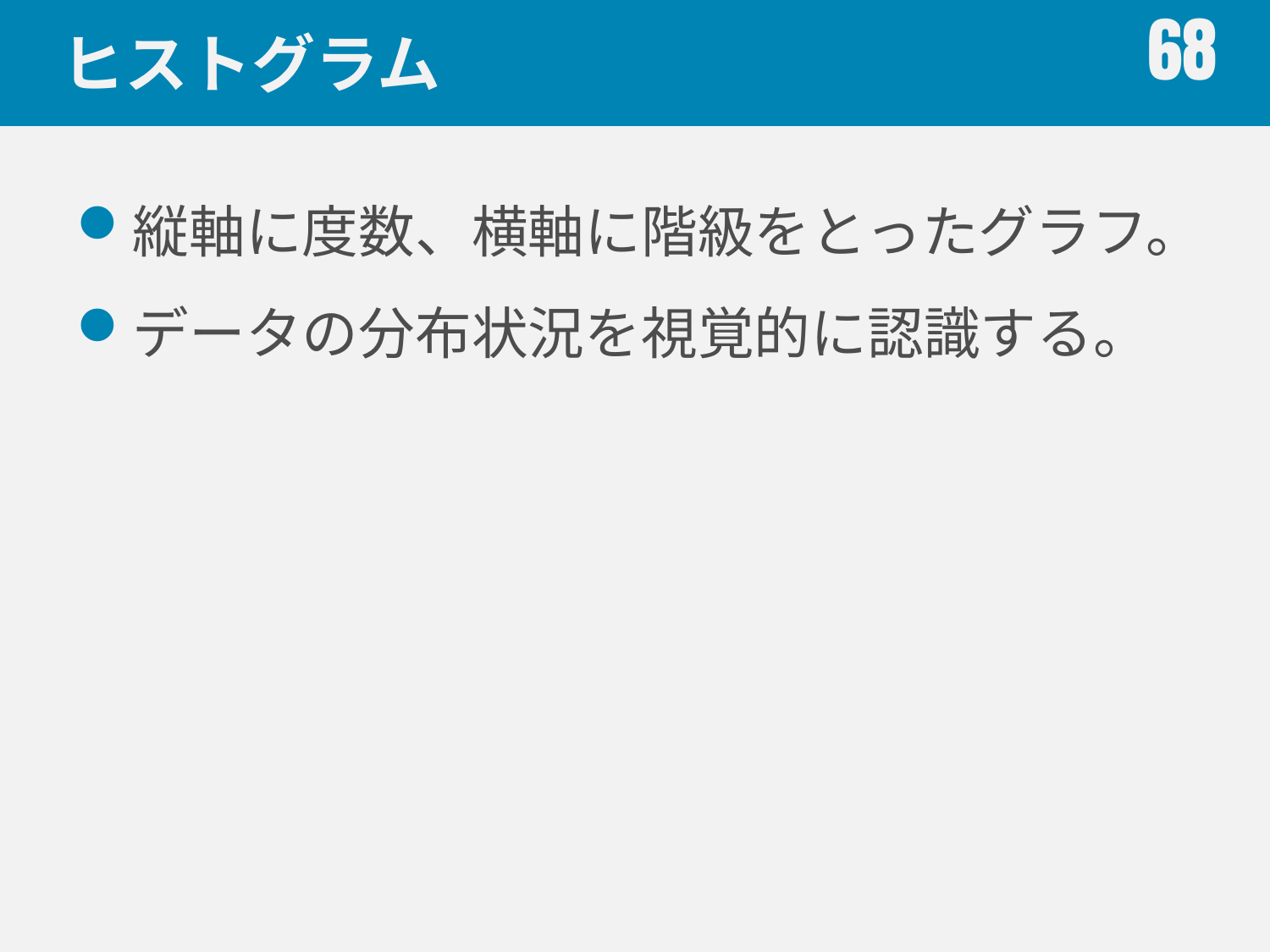

# ヒストグラム
 68
縦軸に度数、横軸に階級をとったグラフ。
データの分布状況を視覚的に認識する。